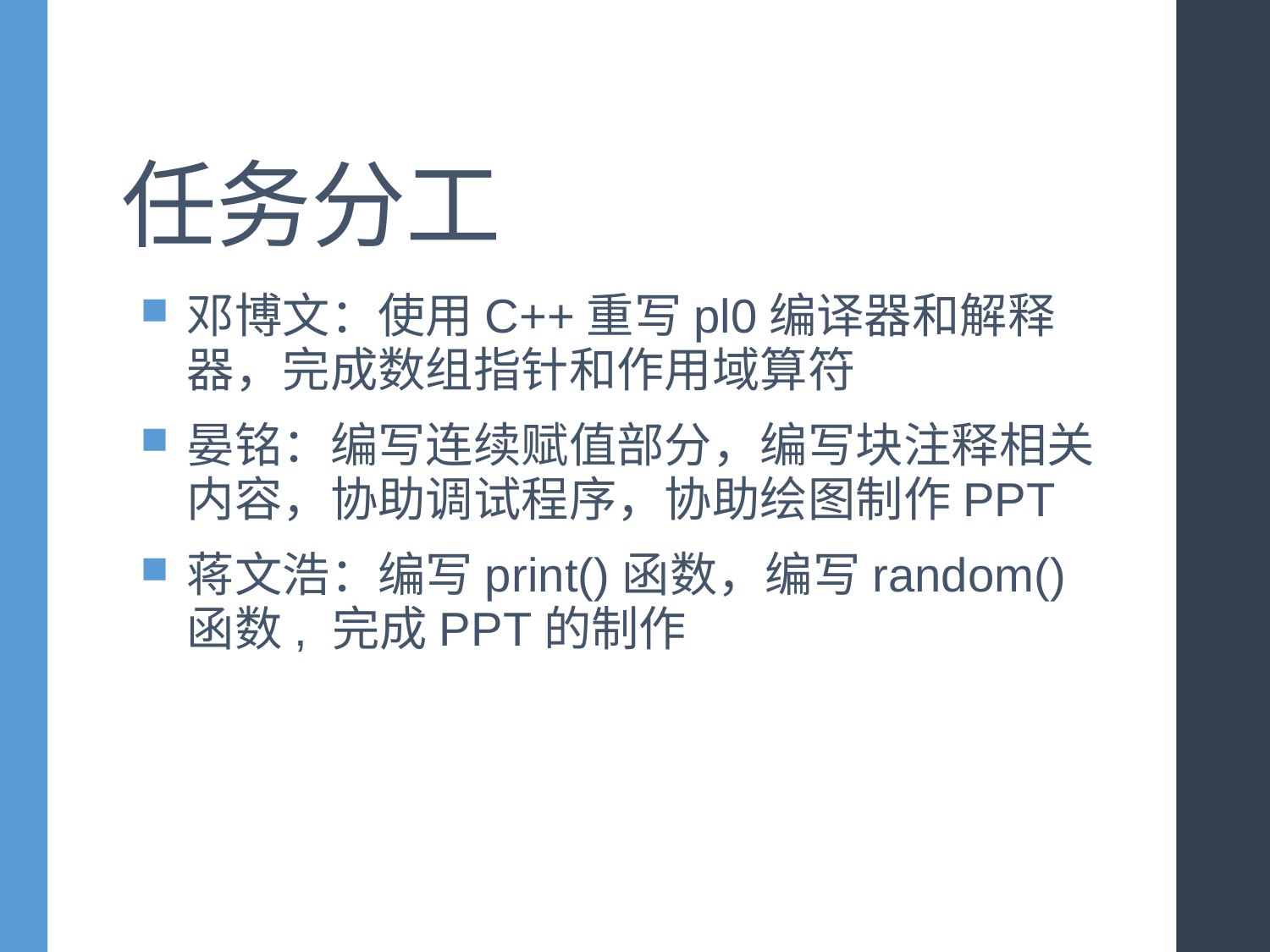

# 任务分工
邓博文：使用C++重写pl0编译器和解释器，完成数组指针和作用域算符
晏铭：编写连续赋值部分，编写块注释相关内容，协助调试程序，协助绘图制作PPT
蒋文浩：编写print()函数，编写random()函数, 完成PPT的制作